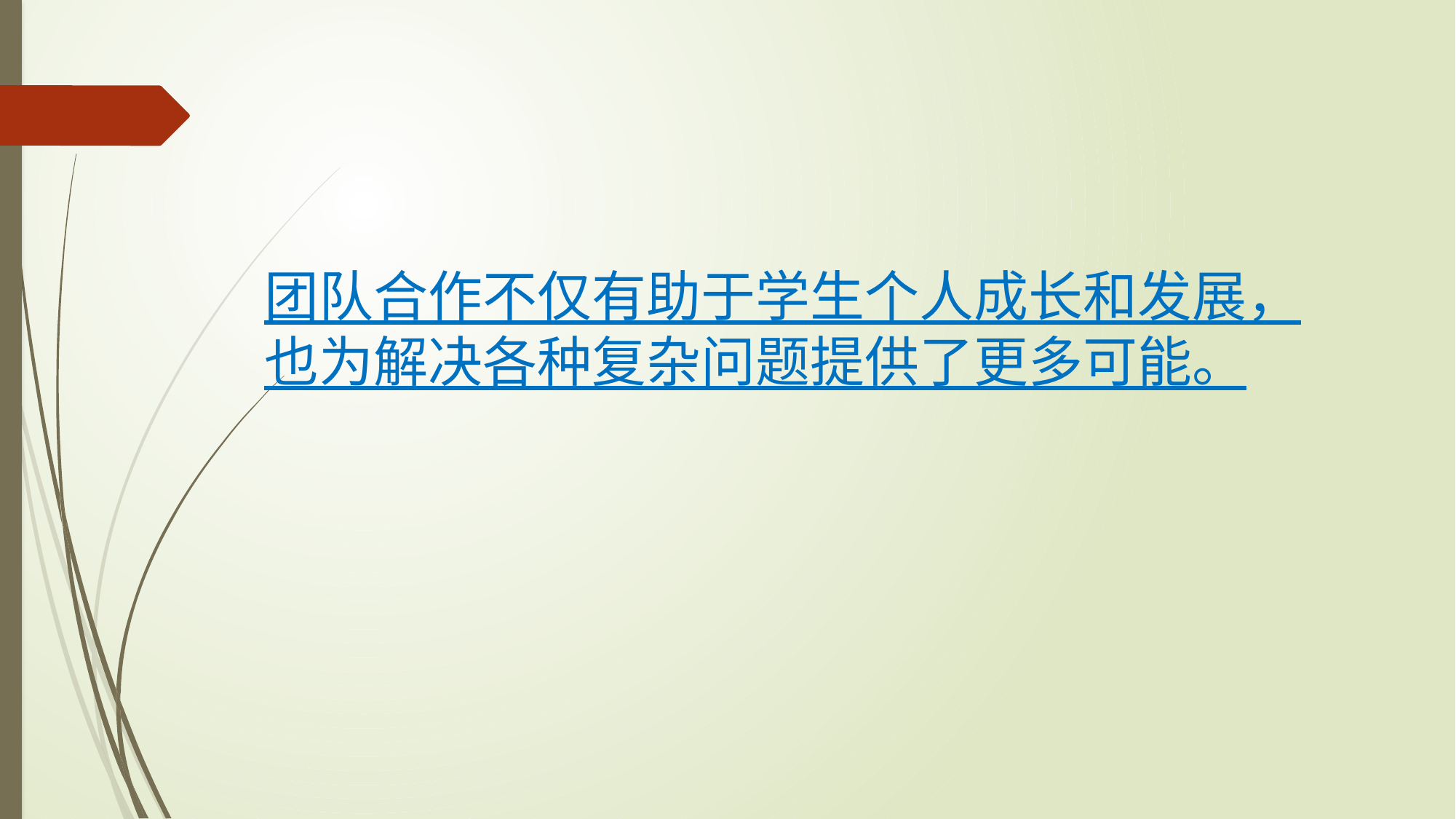

# 团队合作不仅有助于学生个人成长和发展，也为解决各种复杂问题提供了更多可能。